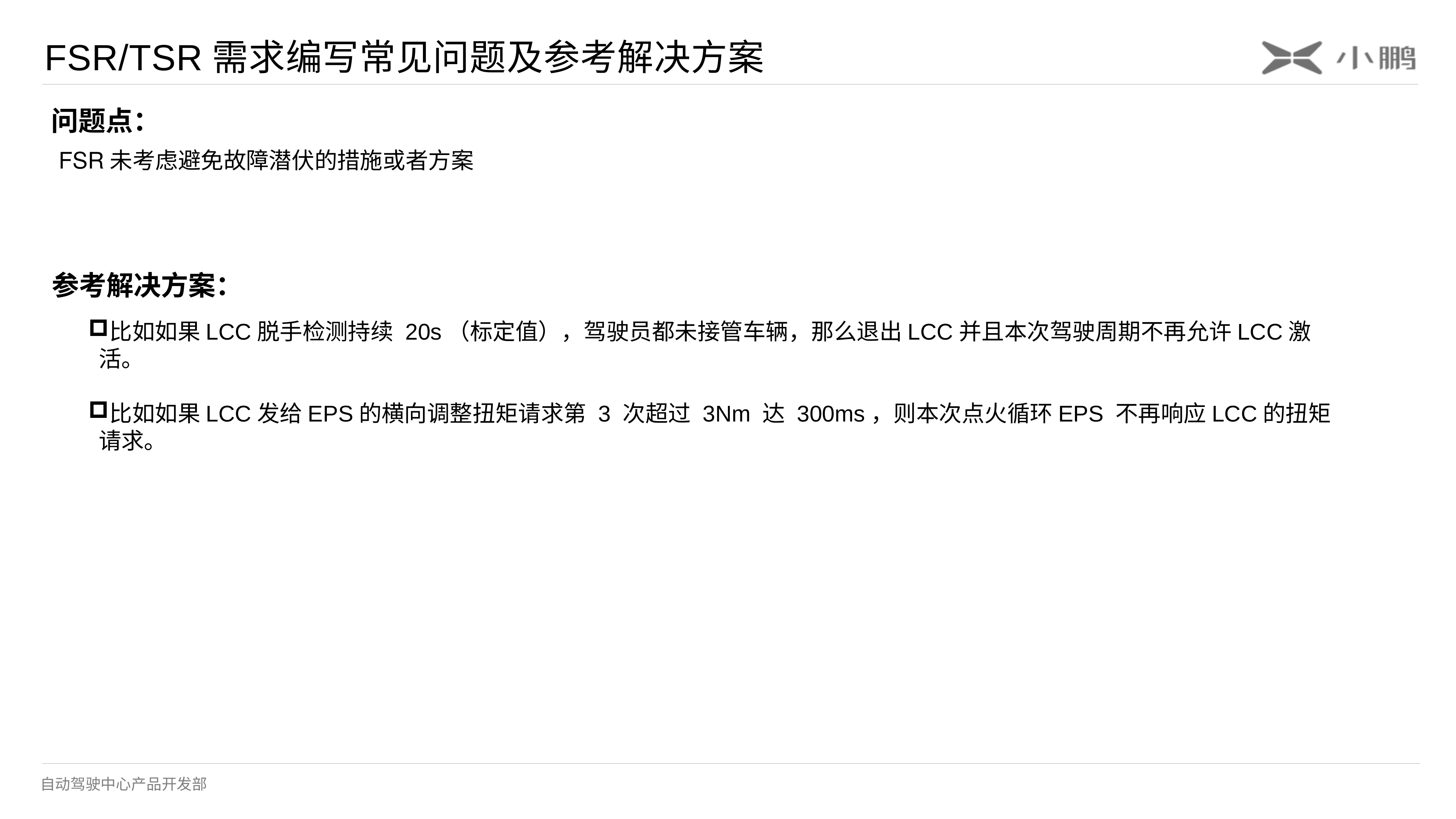

FSR/TSR需求编写常见问题及参考解决方案

问题点：
FSR未考虑避免故障潜伏的措施或者方案
参考解决方案：
比如如果LCC脱手检测持续 20s（标定值），驾驶员都未接管车辆，那么退出LCC并且本次驾驶周期不再允许LCC激活。

比如如果LCC发给EPS的横向调整扭矩请求第 3 次超过 3Nm 达 300ms，则本次点火循环EPS 不再响应LCC的扭矩请求。